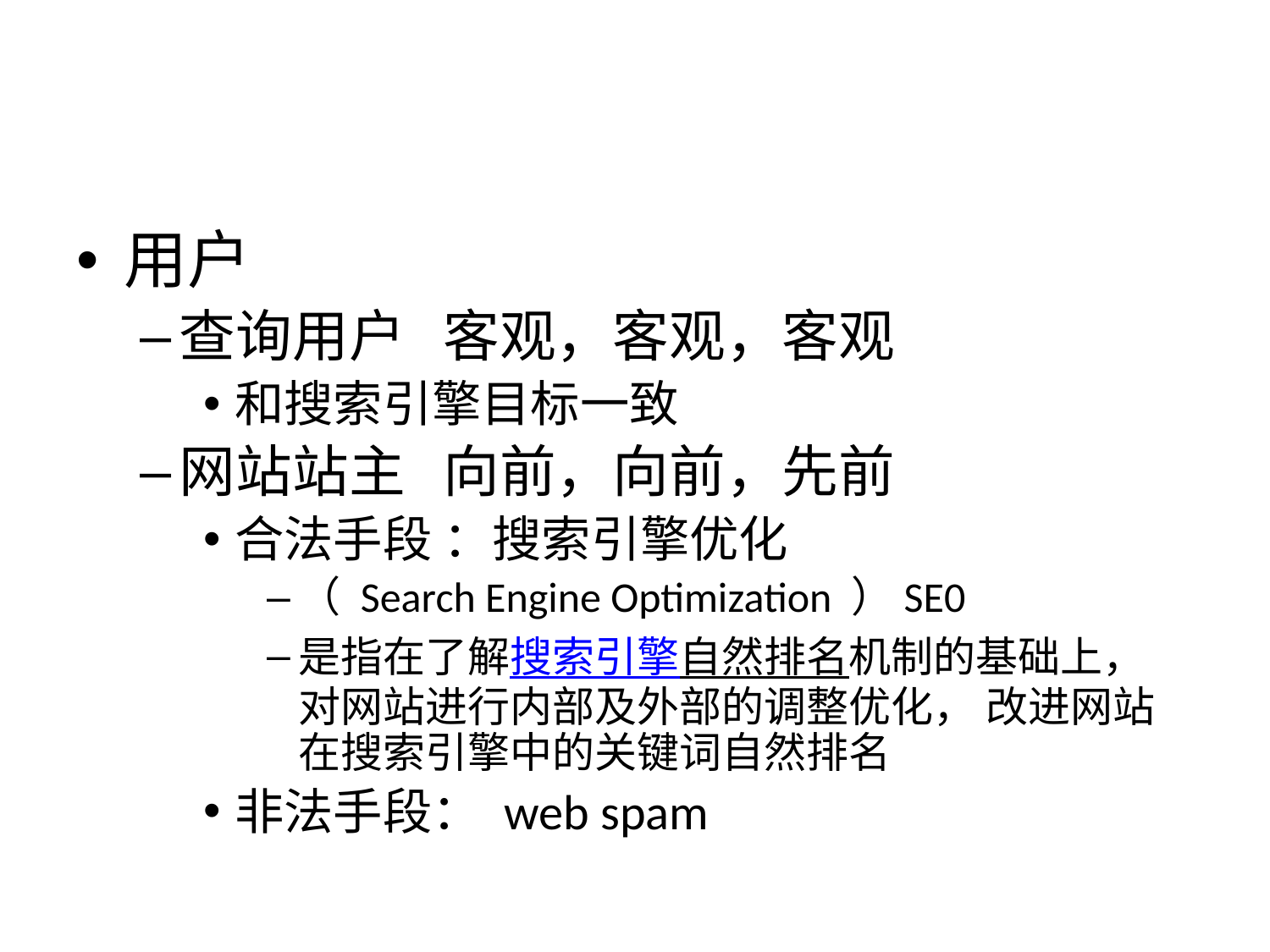

#
用户
查询用户   客观，客观，客观
和搜索引擎目标一致
网站站主   向前，向前，先前
合法手段 ：搜索引擎优化
（ Search Engine Optimization ）SE0
是指在了解搜索引擎自然排名机制的基础上， 对网站进行内部及外部的调整优化， 改进网站在搜索引擎中的关键词自然排名
非法手段： web spam